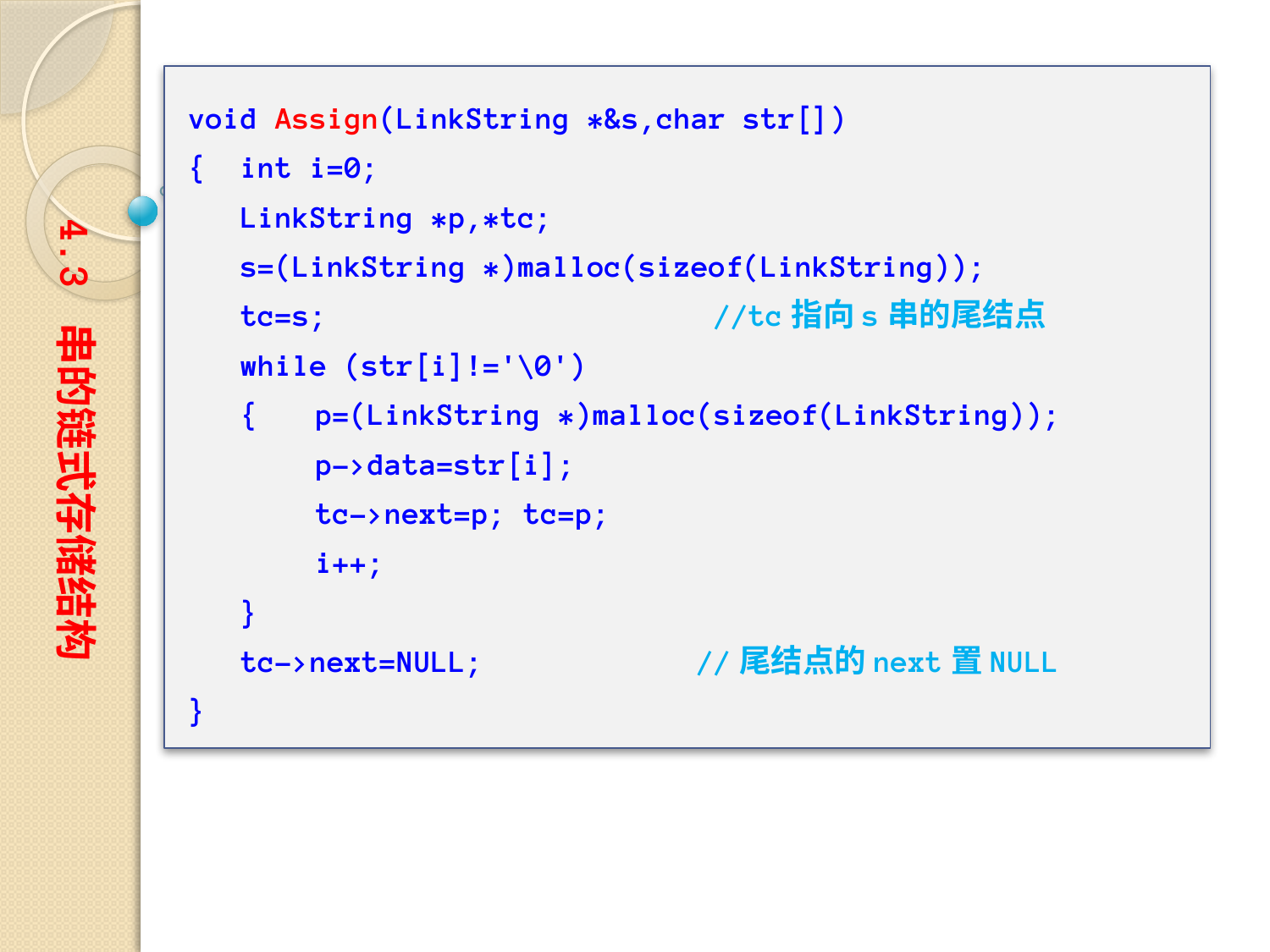

void Assign(LinkString *&s,char str[])
{  int i=0;
   LinkString *p,*tc;
   s=(LinkString *)malloc(sizeof(LinkString));
   tc=s;			 //tc指向s串的尾结点
   while (str[i]!='\0')
   {	p=(LinkString *)malloc(sizeof(LinkString));
	p->data=str[i];
	tc->next=p; tc=p;
	i++;
   }
   tc->next=NULL;		//尾结点的next置NULL
}
4.3 串的链式存储结构